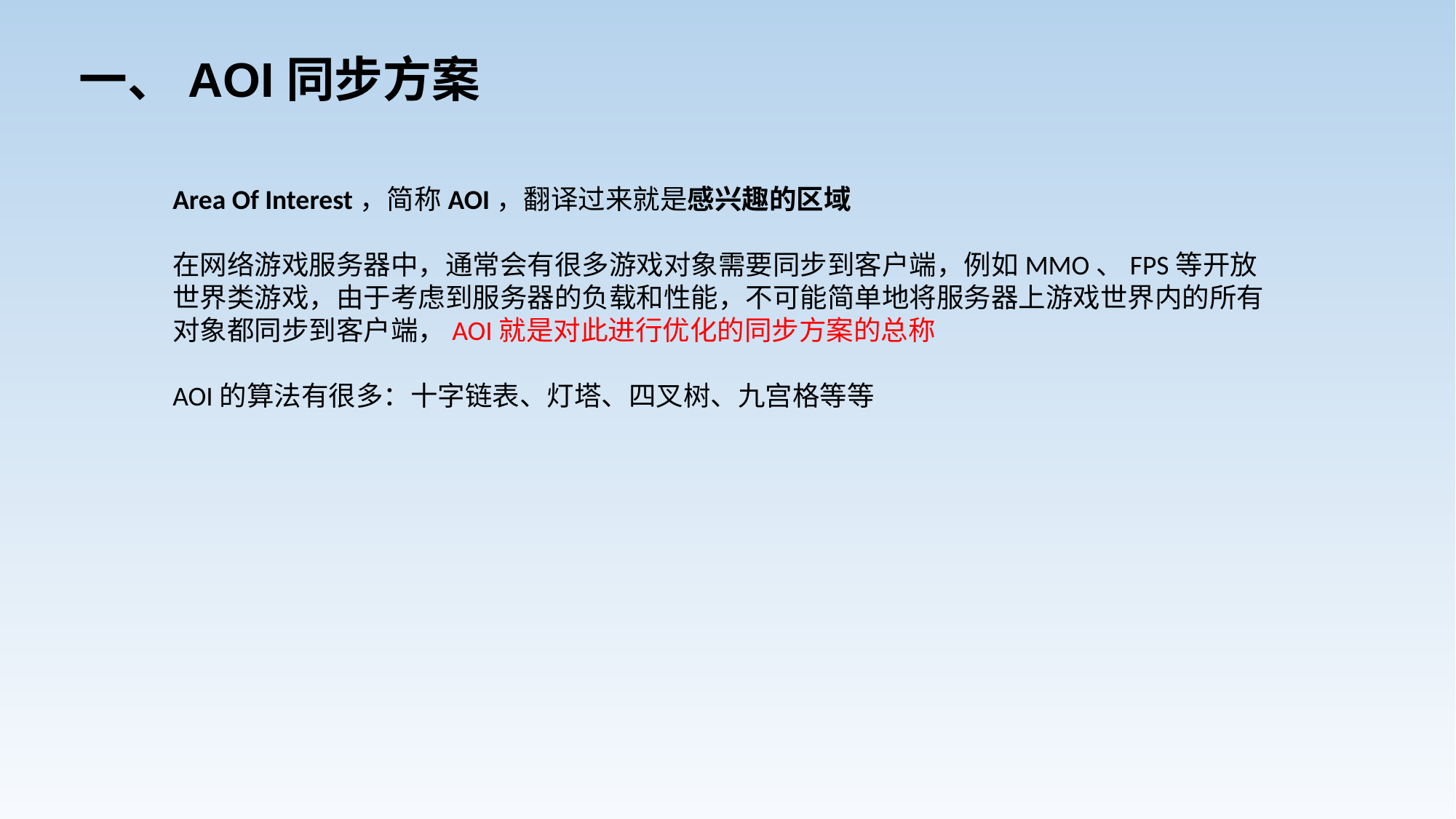

一、AOI同步方案
Area Of Interest，简称AOI，翻译过来就是感兴趣的区域

在网络游戏服务器中，通常会有很多游戏对象需要同步到客户端，例如MMO、FPS等开放世界类游戏，由于考虑到服务器的负载和性能，不可能简单地将服务器上游戏世界内的所有对象都同步到客户端，AOI就是对此进行优化的同步方案的总称

AOI的算法有很多：十字链表、灯塔、四叉树、九宫格等等